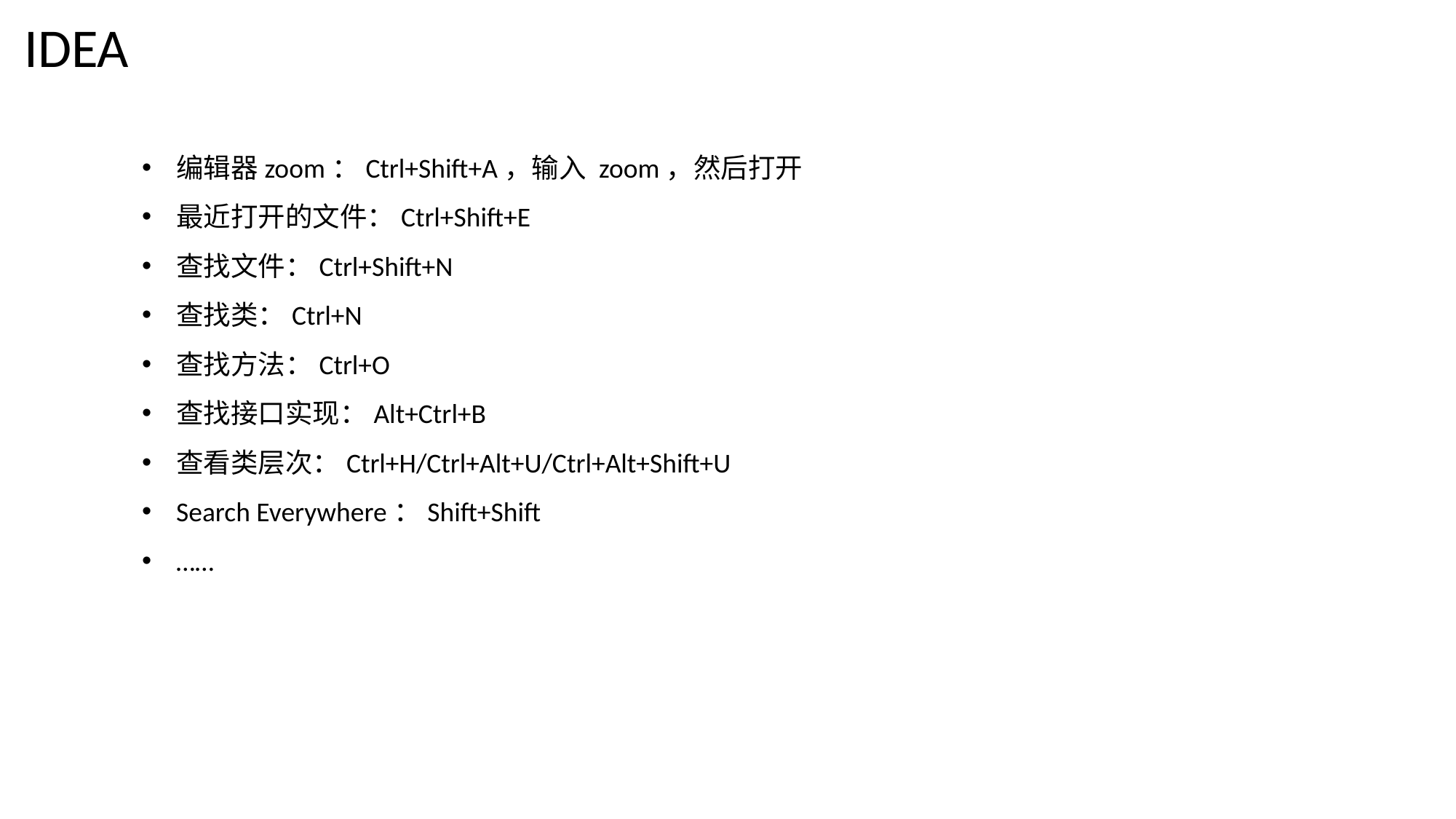

IDEA
编辑器zoom：Ctrl+Shift+A，输入 zoom，然后打开
最近打开的文件：Ctrl+Shift+E
查找文件：Ctrl+Shift+N
查找类：Ctrl+N
查找方法：Ctrl+O
查找接口实现：Alt+Ctrl+B
查看类层次：Ctrl+H/Ctrl+Alt+U/Ctrl+Alt+Shift+U
Search Everywhere：Shift+Shift
……